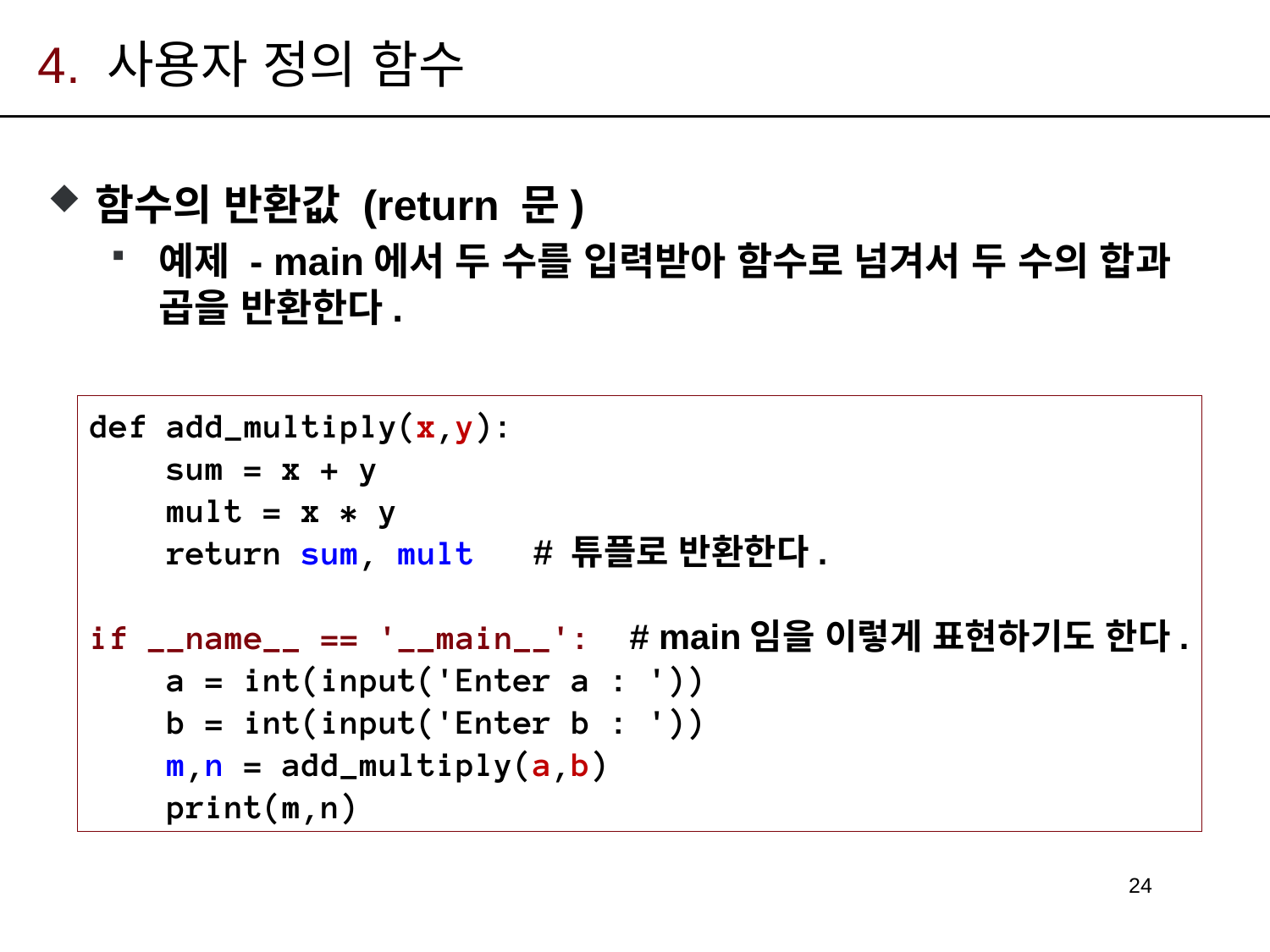

# 4. 사용자 정의 함수
함수의 반환값 (return 문)
예제 - main에서 두 수를 입력받아 함수로 넘겨서 두 수의 합과 곱을 반환한다.
def add_multiply(x,y):
    sum = x + y
    mult = x * y
    return sum, mult   # 튜플로 반환한다.

if __name__ == '__main__':  # main임을 이렇게 표현하기도 한다.
    a = int(input('Enter a : '))
    b = int(input('Enter b : '))
    m,n = add_multiply(a,b)
    print(m,n)
24